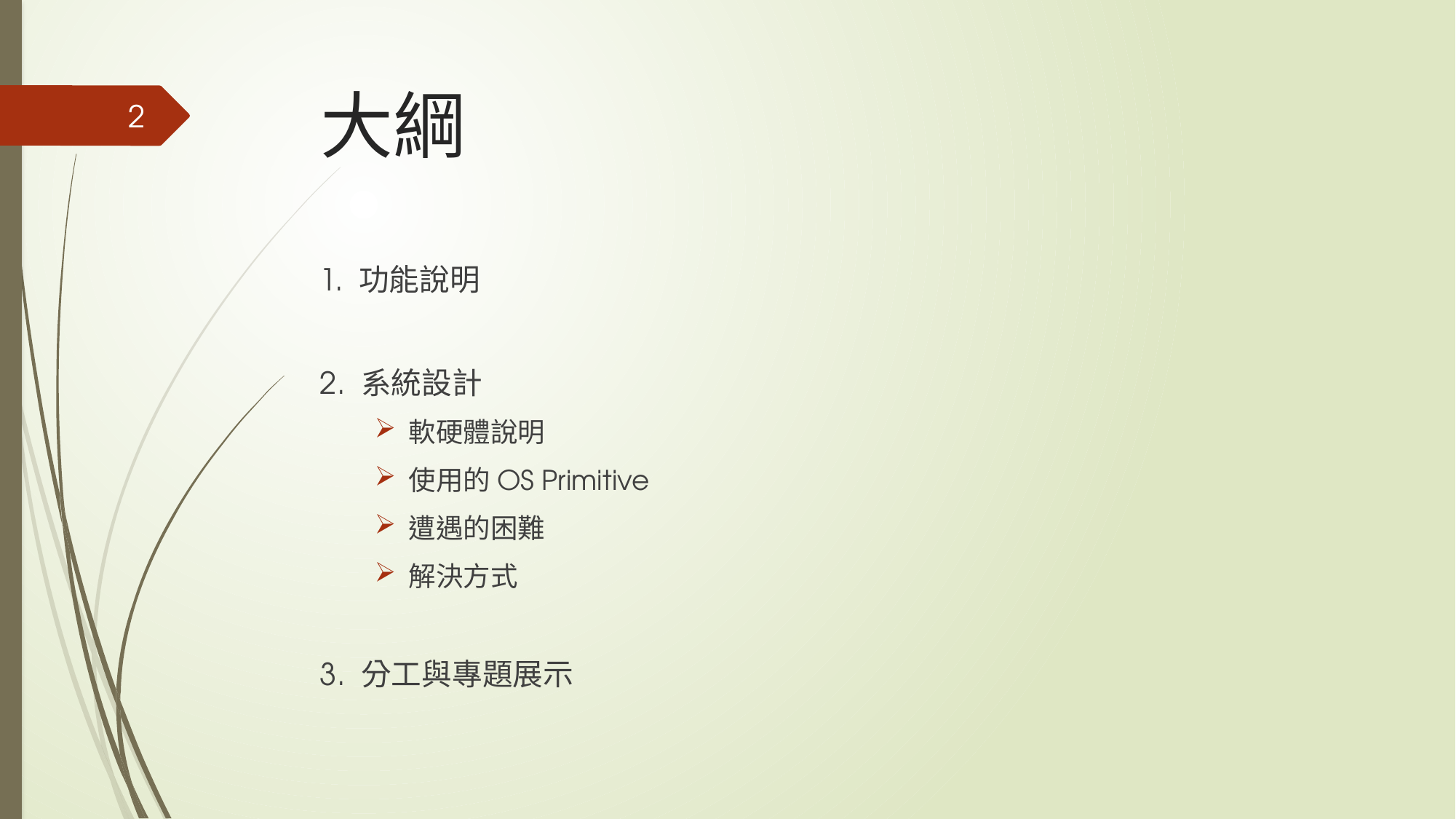

# 大綱
2
1. 功能說明

2. 系統設計
軟硬體說明
使用的OS Primitive
遭遇的困難
解決方式

3. 分工與專題展示